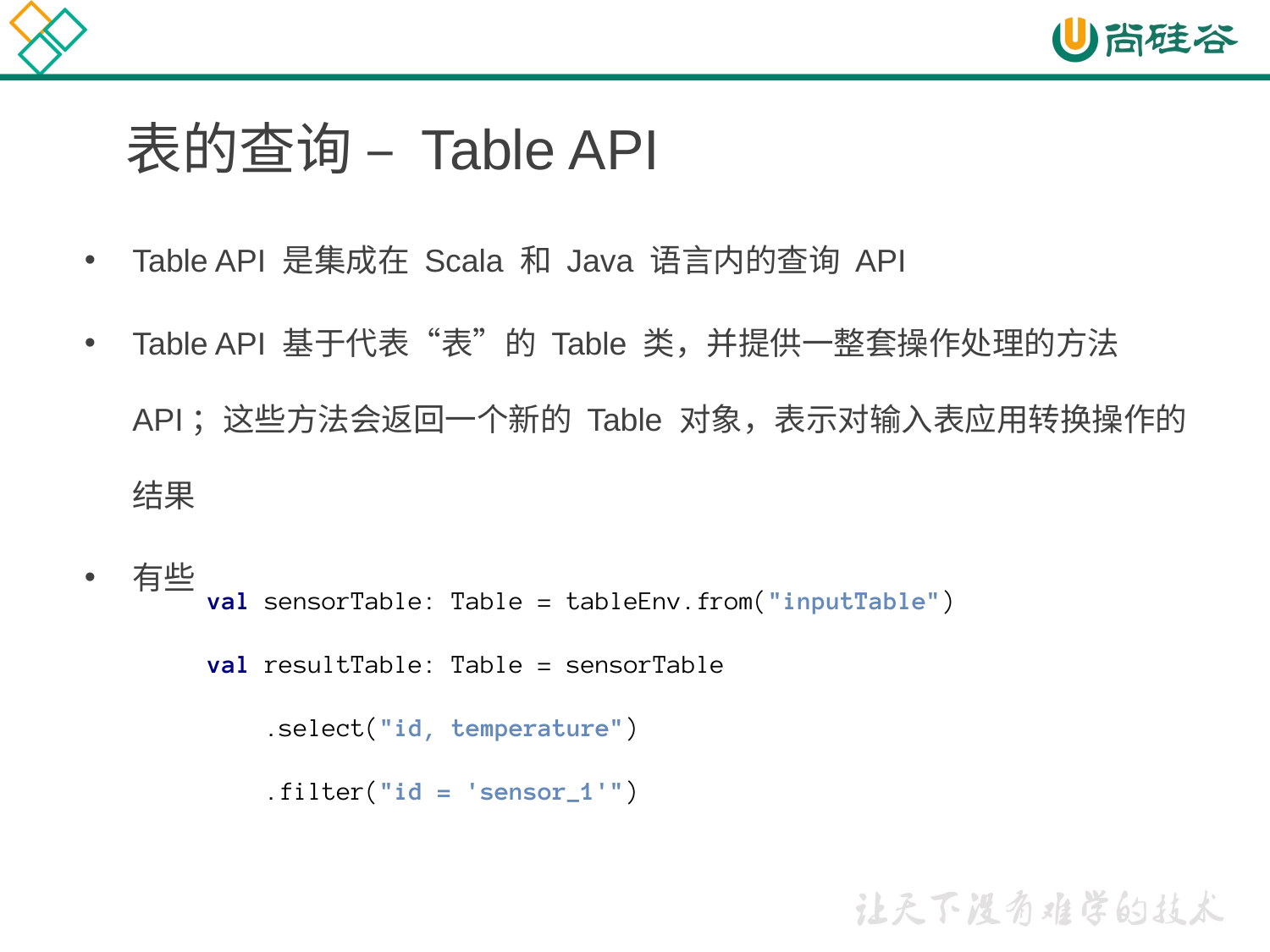

# 表的查询 – Table API
Table API 是集成在 Scala 和 Java 语言内的查询 API
Table API 基于代表“表”的 Table 类，并提供一整套操作处理的方法 API；这些方法会返回一个新的 Table 对象，表示对输入表应用转换操作的结果
有些关系型转换操作，可以由多个方法调用组成，构成链式调用结构
val sensorTable: Table = tableEnv.from("inputTable")
val resultTable: Table = sensorTable
    .select("id, temperature")
    .filter("id = 'sensor_1'")